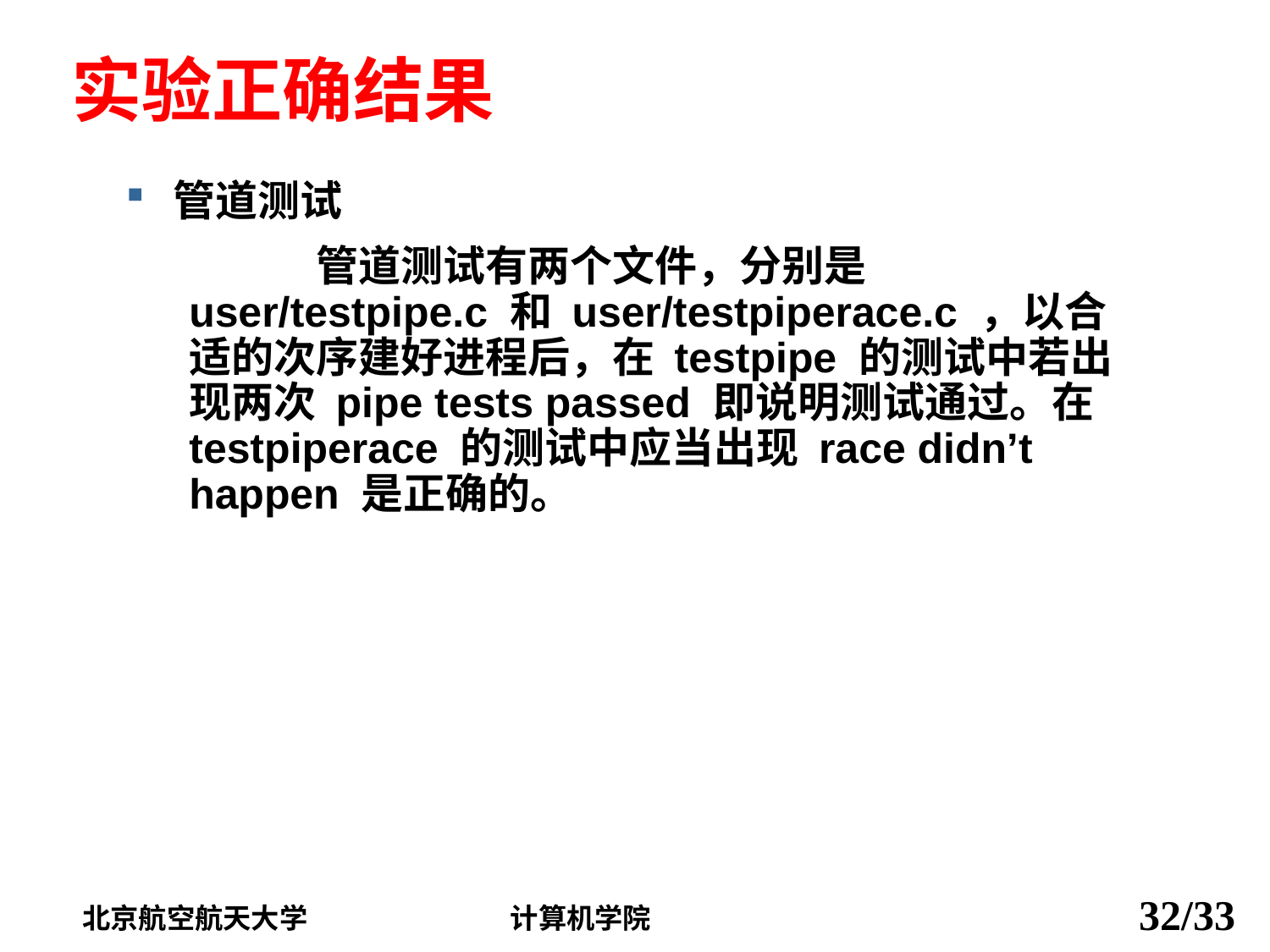

# 实验正确结果
管道测试
	管道测试有两个文件，分别是 user/testpipe.c 和 user/testpiperace.c ，以合适的次序建好进程后，在 testpipe 的测试中若出现两次 pipe tests passed 即说明测试通过。在 testpiperace 的测试中应当出现 race didn’t  happen 是正确的。